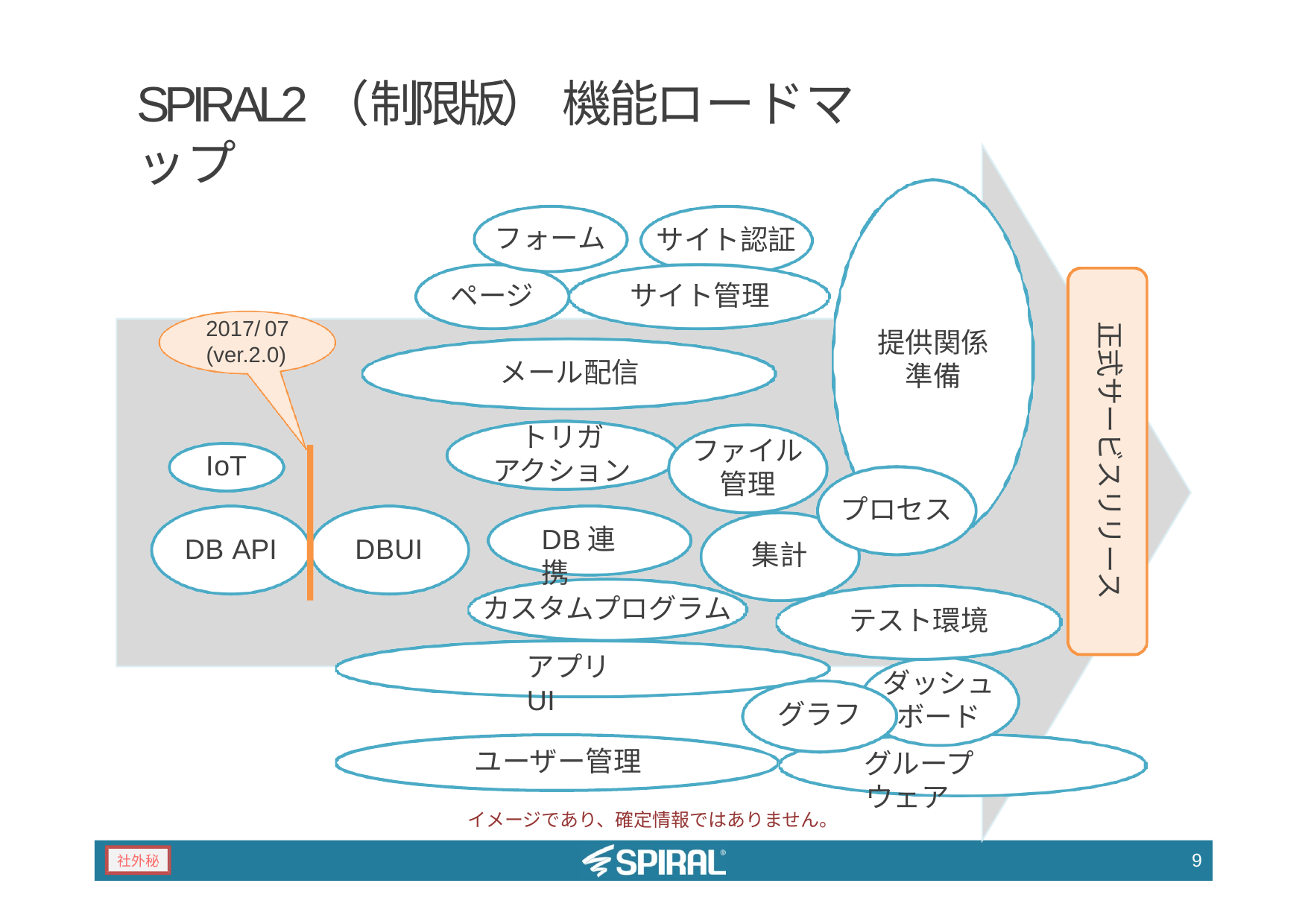

# SPIRAL2（制限版） 機能ロードマップ

フォーム
サイト認証
ページ
サイト管理
2017/07
正式サービスリリース
提供関係 準備
(ver.2.0)
メール配信
トリガ アクション
ファイル 管理
IoT
プロセス
DB連携
DB API
DBUI
集計
カスタムプログラム
テスト環境
アプリUI
ダッシュ ボード
グループウェア
グラフ

ユーザー管理
イメージであり、確定情報ではありません。
9
社外秘